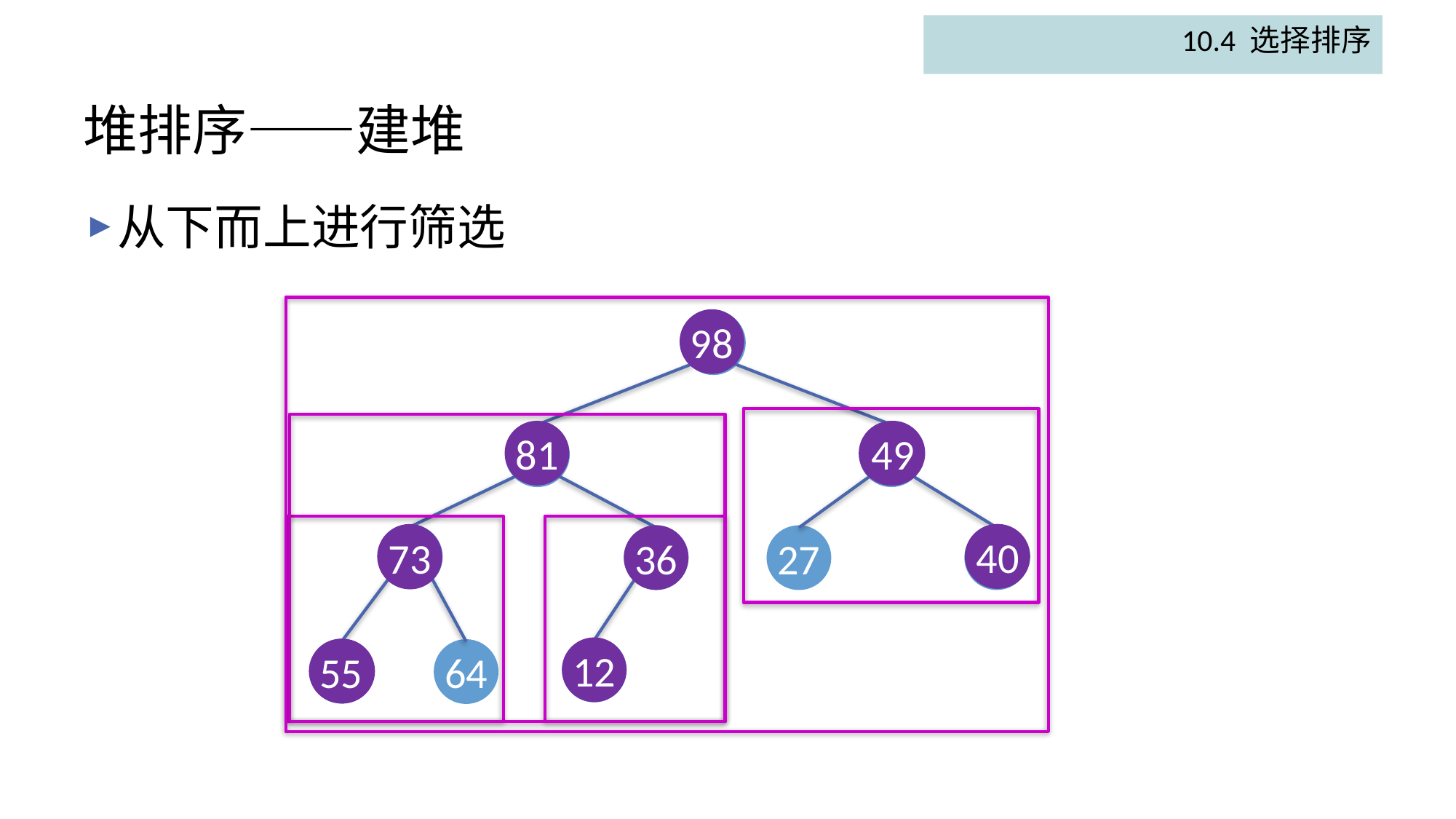

10.4 选择排序
# 堆排序——建堆
从下而上进行筛选

98
40

81
49
98
55
49

81
49
40
73
73
36
12
27
98
12
36
55
73
81
64